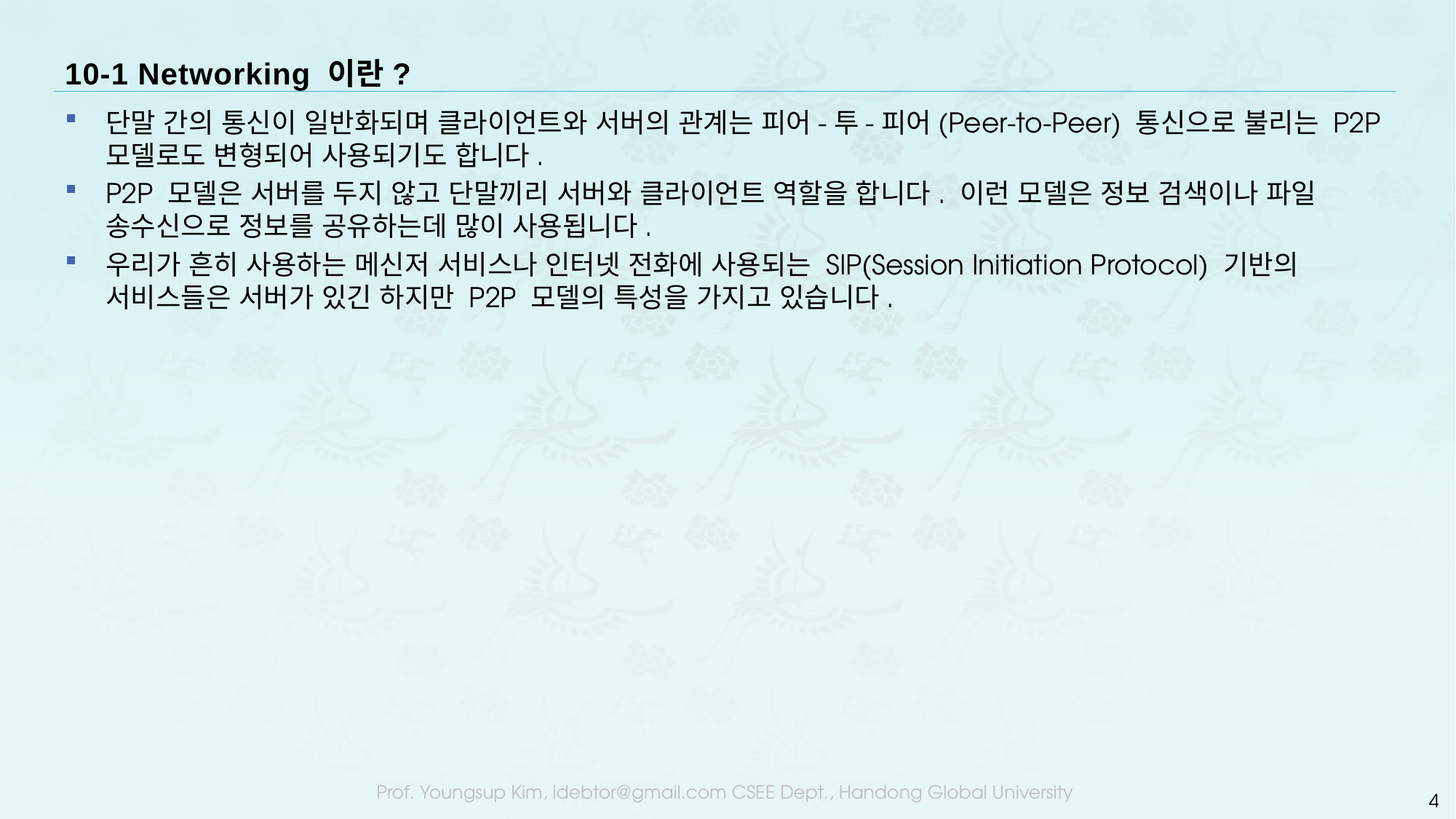

# 10-1 Networking 이란?
단말 간의 통신이 일반화되며 클라이언트와 서버의 관계는 피어-투-피어(Peer-to-Peer) 통신으로 불리는 P2P 모델로도 변형되어 사용되기도 합니다.
P2P 모델은 서버를 두지 않고 단말끼리 서버와 클라이언트 역할을 합니다. 이런 모델은 정보 검색이나 파일 송수신으로 정보를 공유하는데 많이 사용됩니다.
우리가 흔히 사용하는 메신저 서비스나 인터넷 전화에 사용되는 SIP(Session Initiation Protocol) 기반의 서비스들은 서버가 있긴 하지만 P2P 모델의 특성을 가지고 있습니다.

4